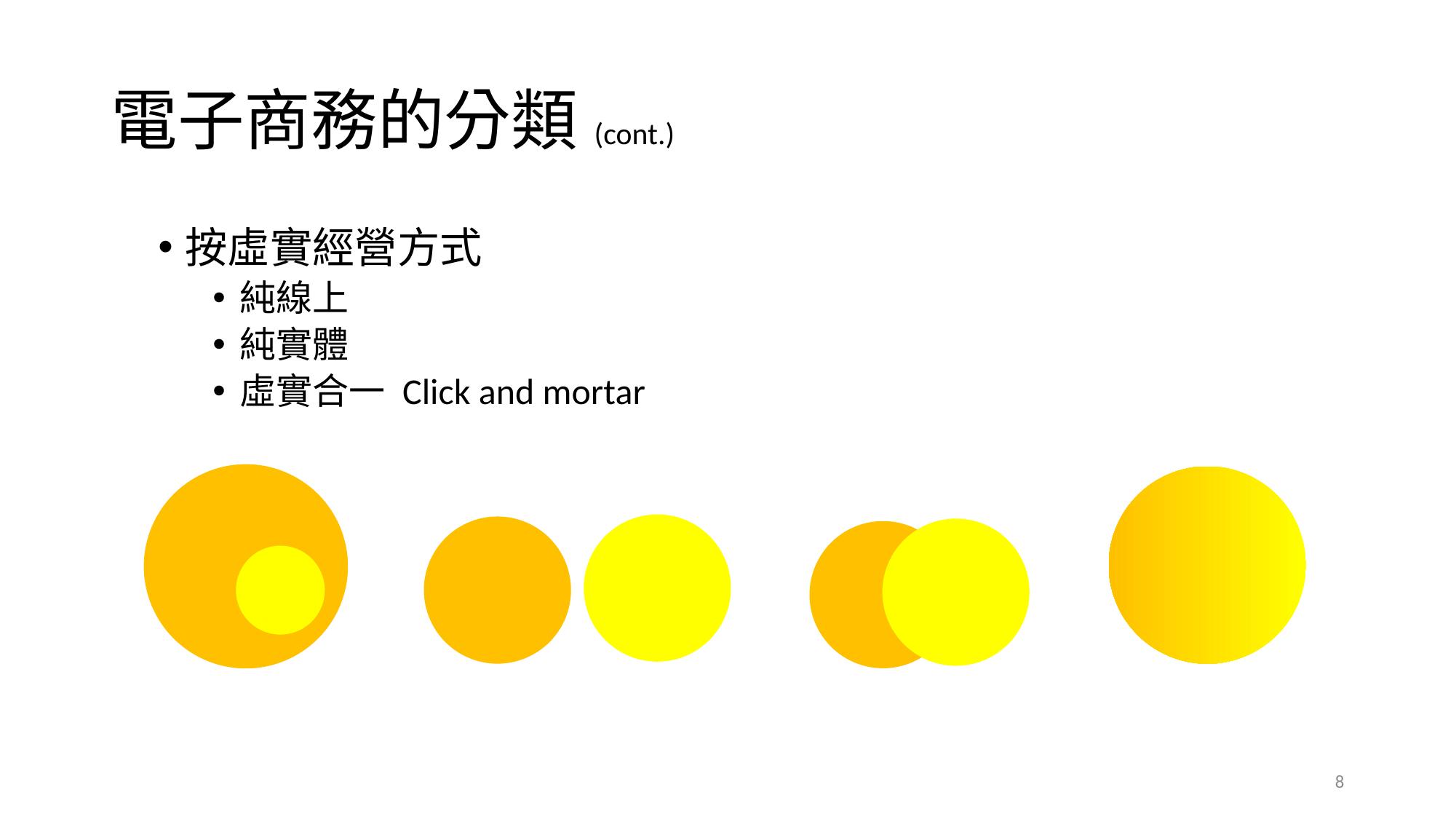

# 電子商務的分類(cont.)
按虛實經營方式
純線上
純實體
虛實合一 Click and mortar

8